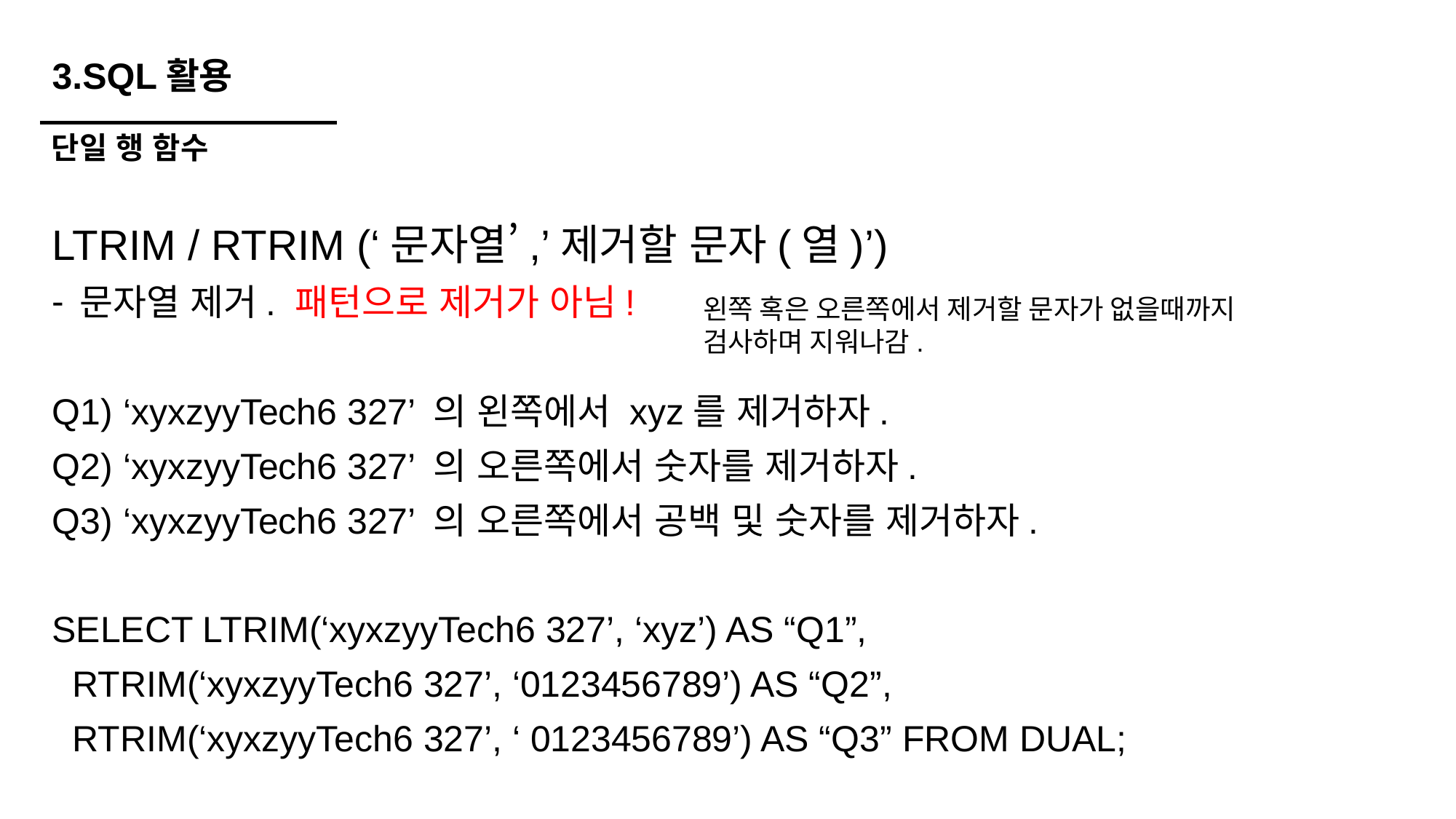

# 3.SQL활용
단일 행 함수
LTRIM / RTRIM (‘문자열’,’제거할 문자(열)’)
문자열 제거. 패턴으로 제거가 아님!

Q1) ‘xyxzyyTech6 327’ 의 왼쪽에서 xyz를 제거하자.
Q2) ‘xyxzyyTech6 327’ 의 오른쪽에서 숫자를 제거하자.
Q3) ‘xyxzyyTech6 327’ 의 오른쪽에서 공백 및 숫자를 제거하자.

SELECT LTRIM(‘xyxzyyTech6 327’, ‘xyz’) AS “Q1”,
  RTRIM(‘xyxzyyTech6 327’, ‘0123456789’) AS “Q2”,
  RTRIM(‘xyxzyyTech6 327’, ‘ 0123456789’) AS “Q3” FROM DUAL;
왼쪽 혹은 오른쪽에서 제거할 문자가 없을때까지 검사하며 지워나감.